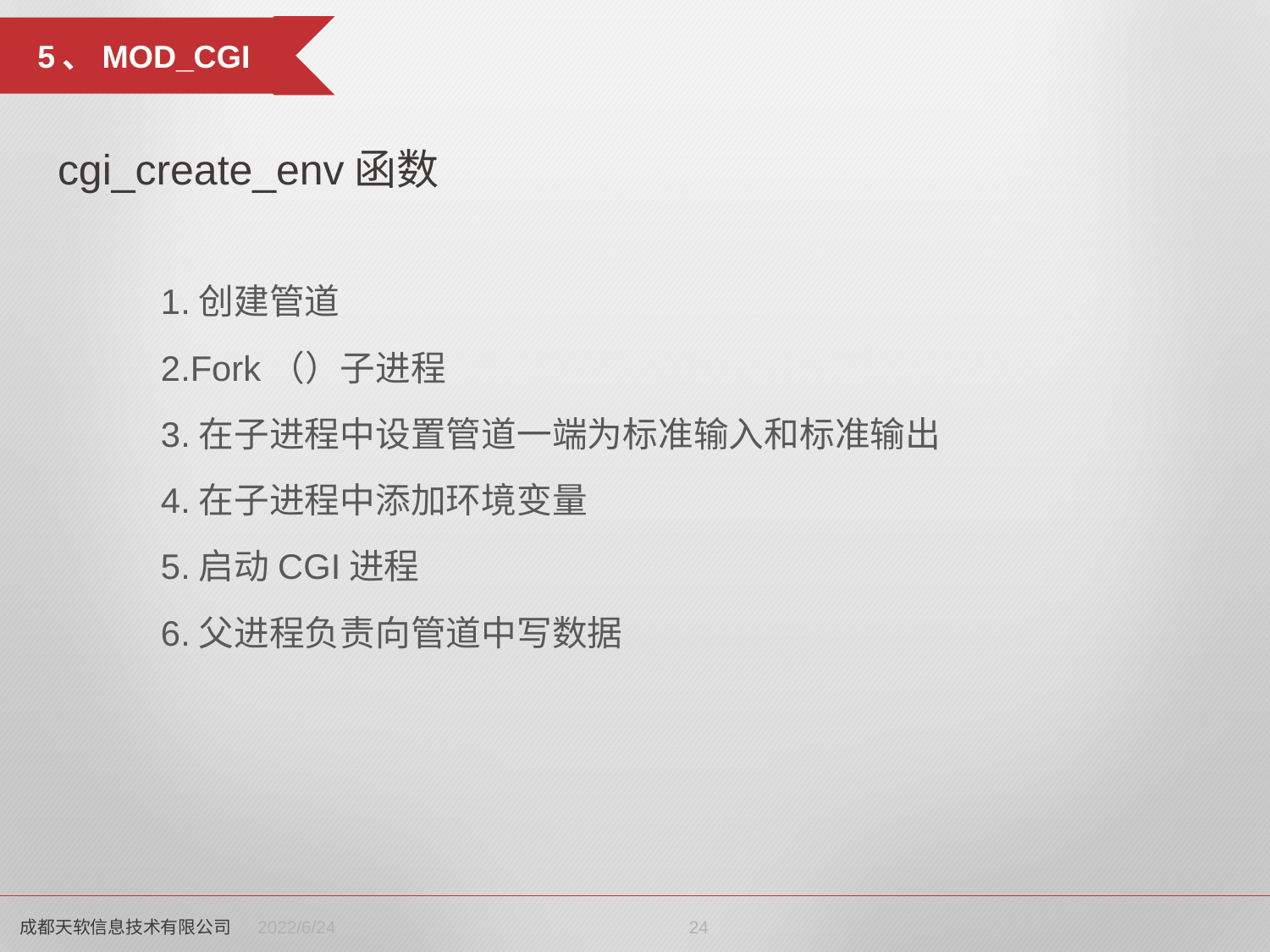

5、MOD_CGI
cgi_create_env函数
1.创建管道
2.Fork（）子进程
3.在子进程中设置管道一端为标准输入和标准输出
4.在子进程中添加环境变量
5.启动CGI进程
6.父进程负责向管道中写数据
成都天软信息技术有限公司
2022/6/24
24